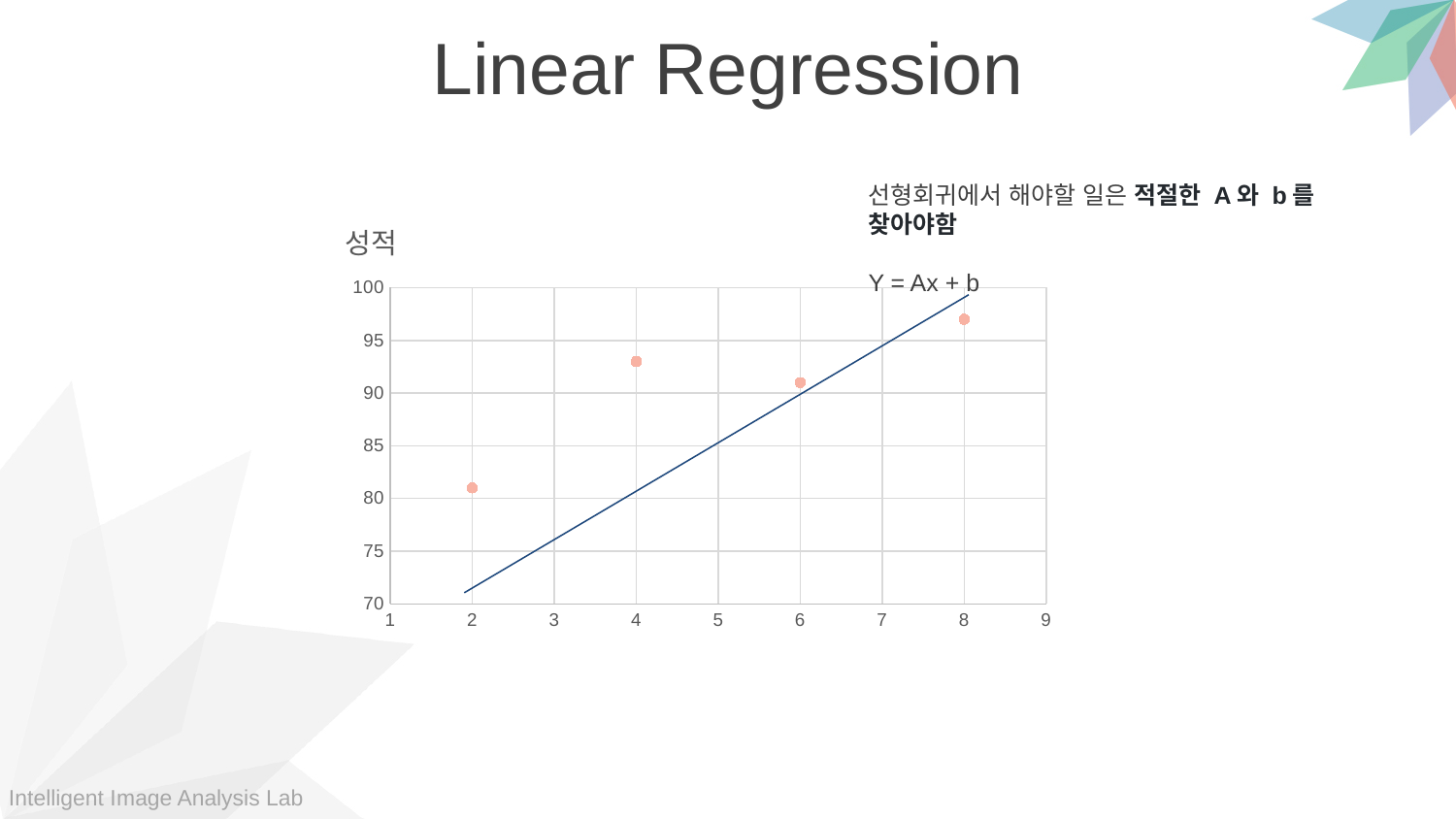

Linear Regression
선형회귀에서 해야할 일은 적절한 A와 b를 찾아야함

Y = Ax + b

### Chart:

| Category | 성적 |
|---|---|